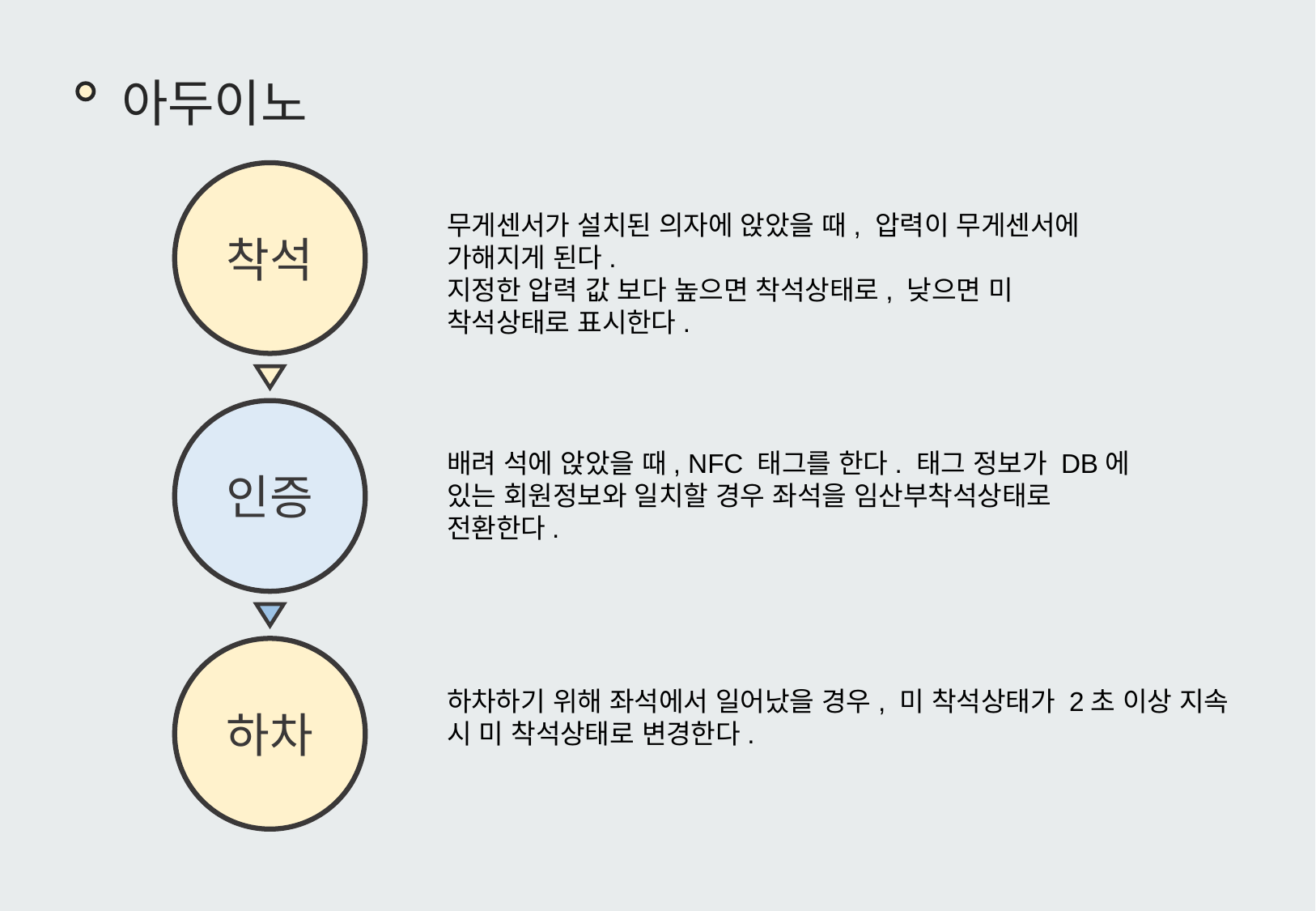

아두이노

무게센서가 설치된 의자에 앉았을 때, 압력이 무게센서에 가해지게 된다.
지정한 압력 값 보다 높으면 착석상태로, 낮으면 미 착석상태로 표시한다.
착석

배려 석에 앉았을 때, NFC 태그를 한다. 태그 정보가 DB에 있는 회원정보와 일치할 경우 좌석을 임산부착석상태로 전환한다.
인증

하차하기 위해 좌석에서 일어났을 경우, 미 착석상태가 2초 이상 지속 시 미 착석상태로 변경한다.
하차